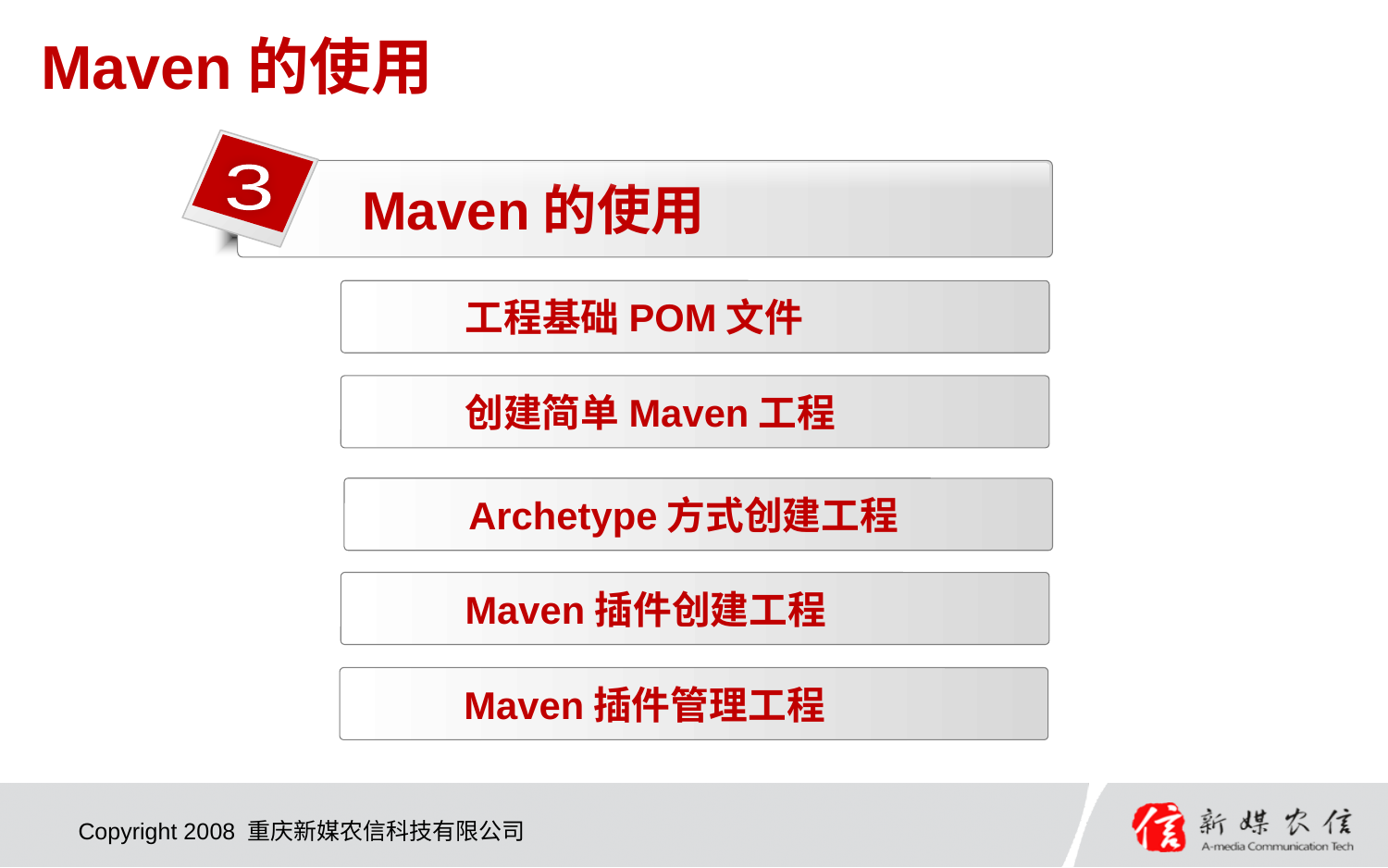

# Maven的使用

Maven的使用

3
工程基础POM文件
创建简单Maven工程
Archetype方式创建工程
Maven插件创建工程
Maven插件管理工程